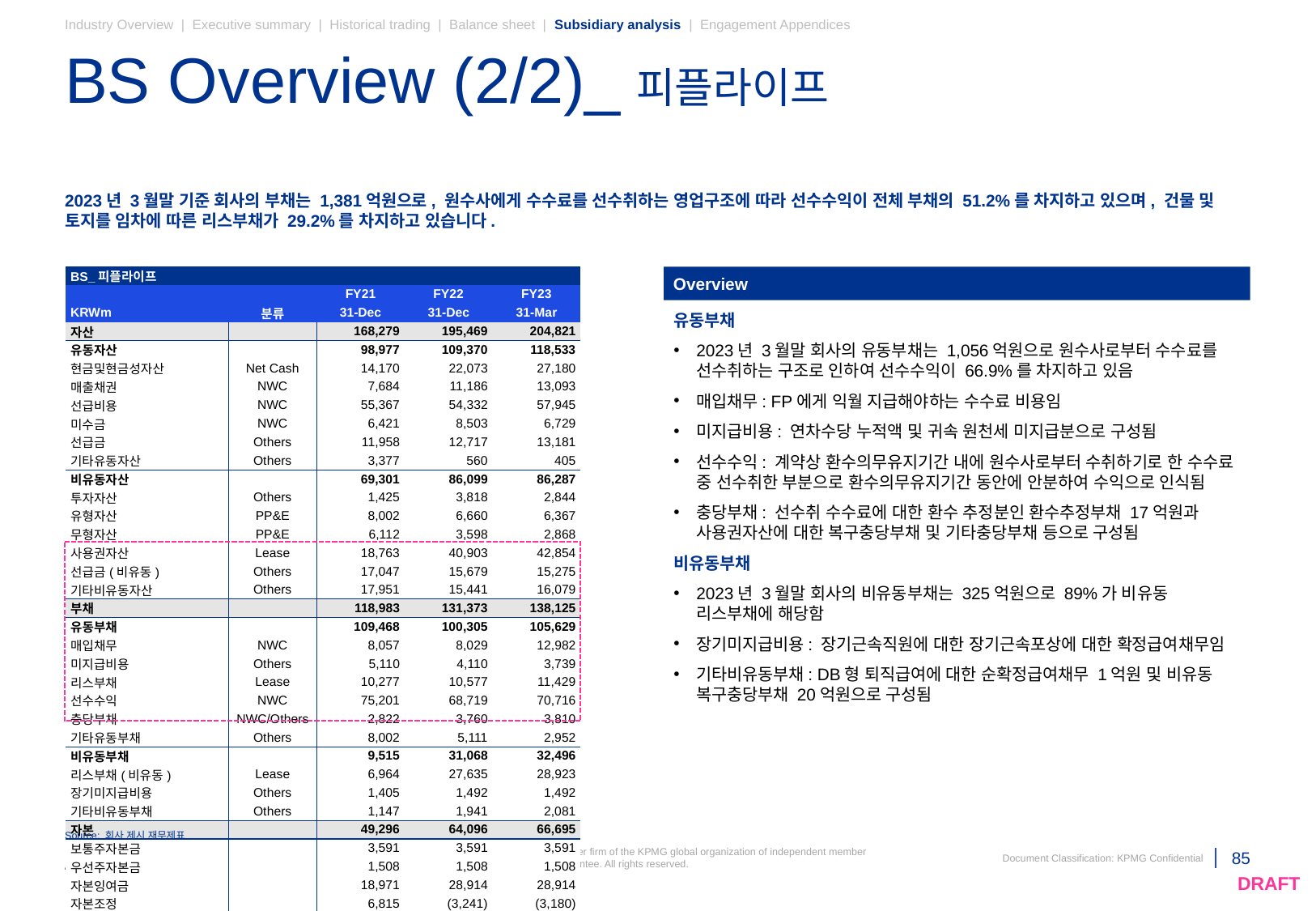

Industry Overview  |  Executive summary  |  Historical trading  |  Balance sheet  |  Subsidiary analysis  |  Engagement Appendices
# BS Overview (2/2)_피플라이프
2023년 3월말 기준 회사의 부채는 1,381억원으로, 원수사에게 수수료를 선수취하는 영업구조에 따라 선수수익이 전체 부채의 51.2%를 차지하고 있으며, 건물 및 토지를 임차에 따른 리스부채가 29.2%를 차지하고 있습니다.
| BS\_피플라이프 |  |  |  |  |
| --- | --- | --- | --- | --- |
|  |  | FY21 | FY22 | FY23 |
| KRWm | 분류 | 31-Dec | 31-Dec | 31-Mar |
| 자산 |  | 168,279 | 195,469 | 204,821 |
| 유동자산 |  | 98,977 | 109,370 | 118,533 |
| 현금및현금성자산 | Net Cash | 14,170 | 22,073 | 27,180 |
| 매출채권 | NWC | 7,684 | 11,186 | 13,093 |
| 선급비용 | NWC | 55,367 | 54,332 | 57,945 |
| 미수금 | NWC | 6,421 | 8,503 | 6,729 |
| 선급금 | Others | 11,958 | 12,717 | 13,181 |
| 기타유동자산 | Others | 3,377 | 560 | 405 |
| 비유동자산 |  | 69,301 | 86,099 | 86,287 |
| 투자자산 | Others | 1,425 | 3,818 | 2,844 |
| 유형자산 | PP&E | 8,002 | 6,660 | 6,367 |
| 무형자산 | PP&E | 6,112 | 3,598 | 2,868 |
| 사용권자산 | Lease | 18,763 | 40,903 | 42,854 |
| 선급금(비유동) | Others | 17,047 | 15,679 | 15,275 |
| 기타비유동자산 | Others | 17,951 | 15,441 | 16,079 |
| 부채 |  | 118,983 | 131,373 | 138,125 |
| 유동부채 |  | 109,468 | 100,305 | 105,629 |
| 매입채무 | NWC | 8,057 | 8,029 | 12,982 |
| 미지급비용 | Others | 5,110 | 4,110 | 3,739 |
| 리스부채 | Lease | 10,277 | 10,577 | 11,429 |
| 선수수익 | NWC | 75,201 | 68,719 | 70,716 |
| 충당부채 | NWC/Others | 2,822 | 3,760 | 3,810 |
| 기타유동부채 | Others | 8,002 | 5,111 | 2,952 |
| 비유동부채 |  | 9,515 | 31,068 | 32,496 |
| 리스부채(비유동) | Lease | 6,964 | 27,635 | 28,923 |
| 장기미지급비용 | Others | 1,405 | 1,492 | 1,492 |
| 기타비유동부채 | Others | 1,147 | 1,941 | 2,081 |
| 자본 |  | 49,296 | 64,096 | 66,695 |
| 보통주자본금 |  | 3,591 | 3,591 | 3,591 |
| 우선주자본금 |  | 1,508 | 1,508 | 1,508 |
| 자본잉여금 |  | 18,971 | 28,914 | 28,914 |
| 자본조정 |  | 6,815 | (3,241) | (3,180) |
| 이익잉여금 |  | 18,411 | 33,324 | 35,862 |
| 부채와자본총계 |  | 168,279 | 195,469 | 204,821 |
Overview
유동부채
2023년 3월말 회사의 유동부채는 1,056억원으로 원수사로부터 수수료를 선수취하는 구조로 인하여 선수수익이 66.9%를 차지하고 있음
매입채무: FP에게 익월 지급해야하는 수수료 비용임
미지급비용: 연차수당 누적액 및 귀속 원천세 미지급분으로 구성됨
선수수익: 계약상 환수의무유지기간 내에 원수사로부터 수취하기로 한 수수료 중 선수취한 부분으로 환수의무유지기간 동안에 안분하여 수익으로 인식됨
충당부채: 선수취 수수료에 대한 환수 추정분인 환수추정부채 17억원과 사용권자산에 대한 복구충당부채 및 기타충당부채 등으로 구성됨
비유동부채
2023년 3월말 회사의 비유동부채는 325억원으로 89%가 비유동 리스부채에 해당함
장기미지급비용: 장기근속직원에 대한 장기근속포상에 대한 확정급여채무임
기타비유동부채: DB형 퇴직급여에 대한 순확정급여채무 1억원 및 비유동 복구충당부채 20억원으로 구성됨

Source: 회사 제시 재무제표